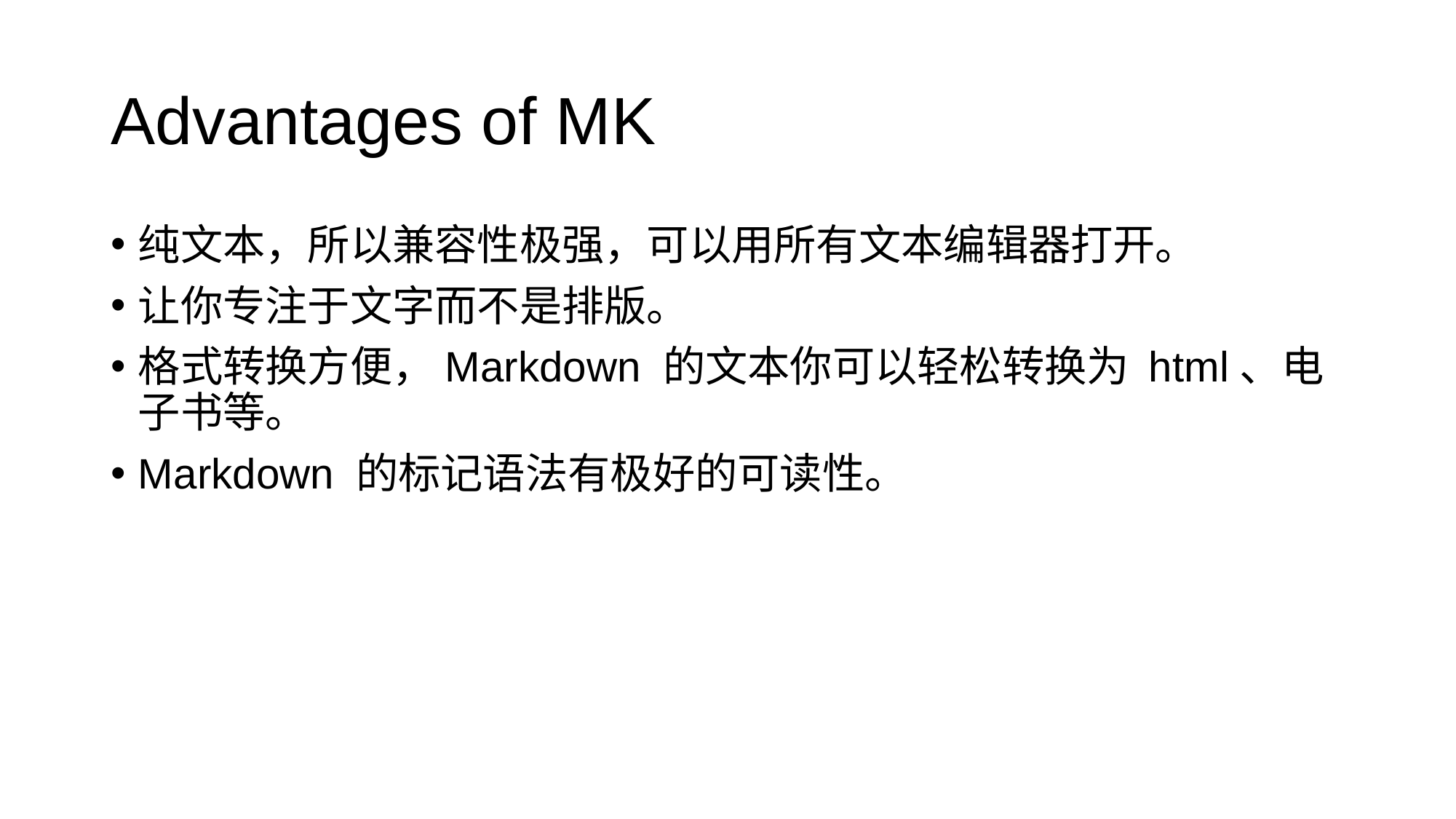

# Advantages of MK
纯文本，所以兼容性极强，可以用所有文本编辑器打开。
让你专注于文字而不是排版。
格式转换方便，Markdown 的文本你可以轻松转换为 html、电子书等。
Markdown 的标记语法有极好的可读性。